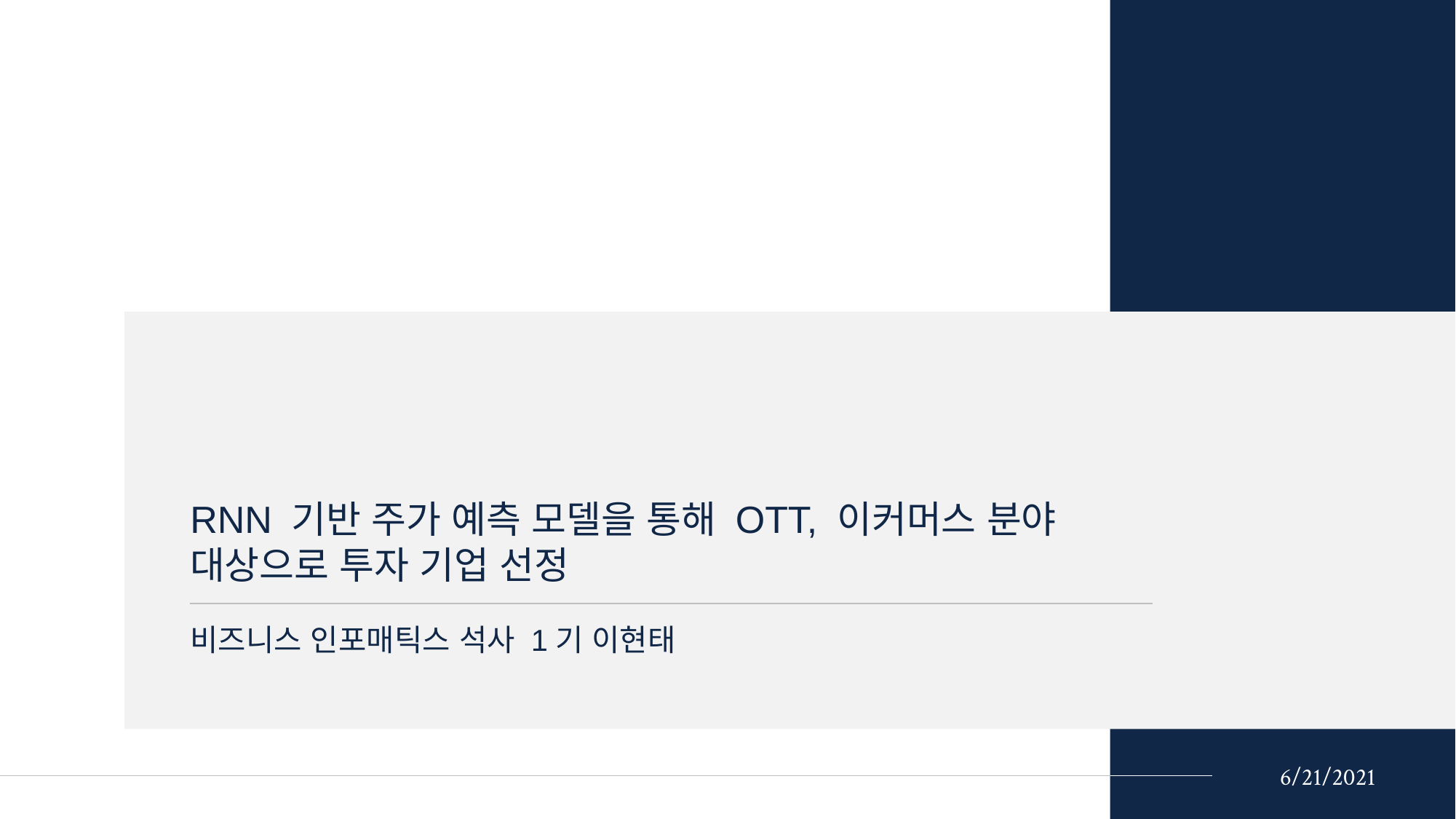

RNN 기반 주가 예측 모델을 통해 OTT, 이커머스 분야 대상으로 투자 기업 선정
비즈니스 인포매틱스 석사 1기 이현태
6/21/2021